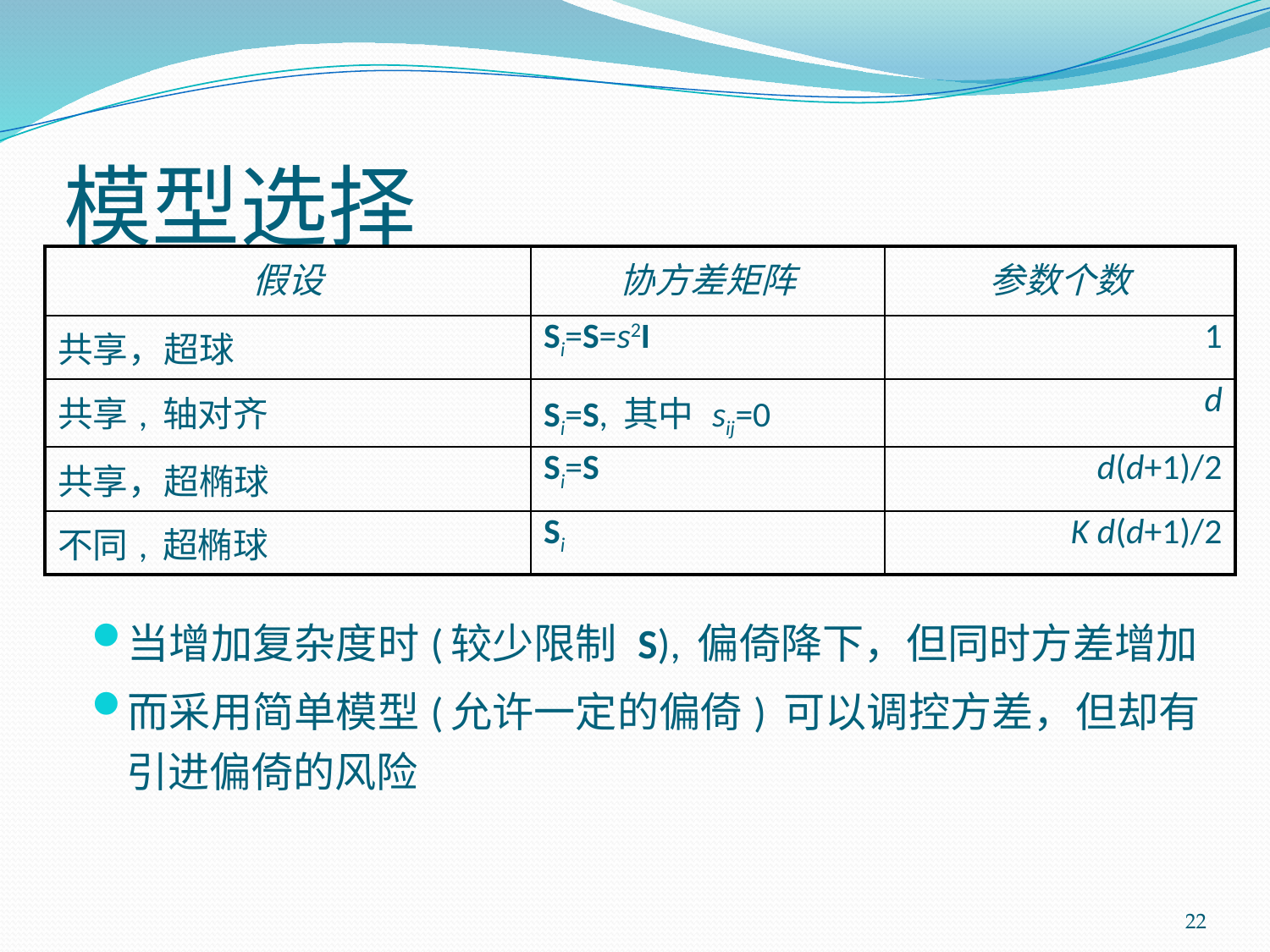

# 模型选择
| 假设 | 协方差矩阵 | 参数个数 |
| --- | --- | --- |
| 共享，超球 | Si=S=s2I | 1 |
| 共享, 轴对齐 | Si=S, 其中 sij=0 | d |
| 共享，超椭球 | Si=S | d(d+1)/2 |
| 不同, 超椭球 | Si | K d(d+1)/2 |

当增加复杂度时(较少限制 S), 偏倚降下，但同时方差增加
而采用简单模型(允许一定的偏倚) 可以调控方差，但却有引进偏倚的风险
22